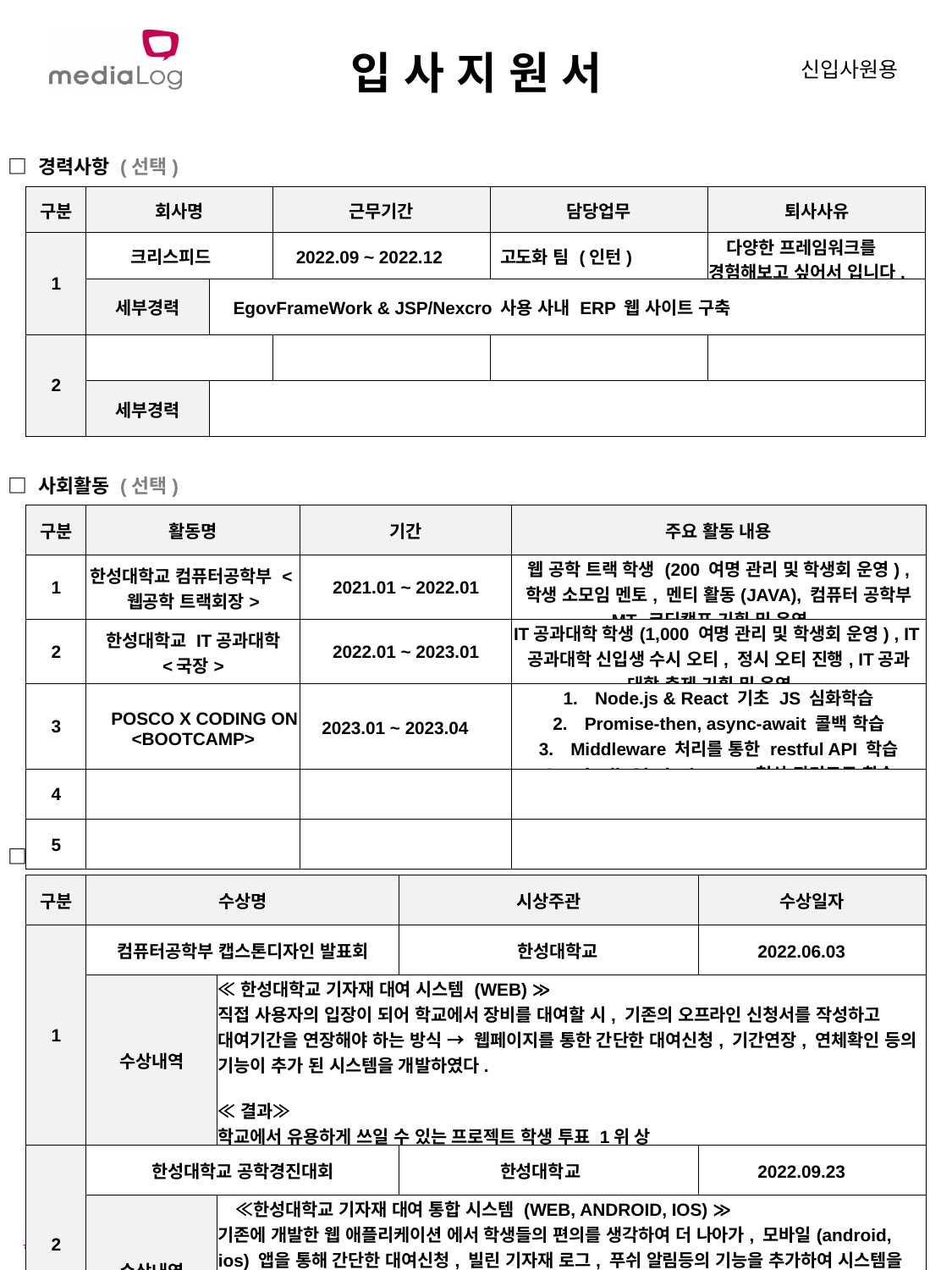

입 사 지 원 서
신입사원용
□ 경력사항 (선택)
| 구분 | 회사명 |  | 근무기간 | 담당업무 | 퇴사사유 |
| --- | --- | --- | --- | --- | --- |
| 1 | 크리스피드 |  | 2022.09 ~ 2022.12 | 고도화 팀 (인턴) | 다양한 프레임워크를 경험해보고 싶어서 입니다. |
|  | 세부경력 | EgovFrameWork & JSP/Nexcro 사용 사내 ERP 웹 사이트 구축 |  |  |  |
| 2 |  |  |  |  |  |
|  | 세부경력 |  |  |  |  |
□ 사회활동 (선택)
| 구분 | 활동명 | 기간 | 주요 활동 내용 |
| --- | --- | --- | --- |
| 1 | 한성대학교 컴퓨터공학부 <웹공학 트랙회장> | 2021.01 ~ 2022.01 | 웹 공학 트랙 학생 (200 여명 관리 및 학생회 운영) , 학생 소모임 멘토, 멘티 활동(JAVA), 컴퓨터 공학부 MT, 코딩캠프 기획 및 운영 |
| 2 | 한성대학교 IT공과대학 <국장> | 2022.01 ~ 2023.01 | IT공과대학 학생(1,000 여명 관리 및 학생회 운영) , IT공과대학 신입생 수시 오티, 정시 오티 진행, IT공과 대학 축제 기획 및 운영 |
| 3 | POSCO X CODING ON <BOOTCAMP> | 2023.01 ~ 2023.04 | Node.js & React 기초 JS 심화학습 Promise-then, async-await 콜백 학습 Middleware 처리를 통한 restful API 학습 git cli, Git desktop -> 형상 관리도구 학습 |
| 4 |  |  |  |
| 5 |  |  |  |
□ 수상내역 (선택)
| 구분 | 수상명 |  | 시상주관 | 수상일자 |
| --- | --- | --- | --- | --- |
| 1 | 컴퓨터공학부 캡스톤디자인 발표회 |  | 한성대학교 | 2022.06.03 |
|  | 수상내역 | ≪한성대학교 기자재 대여 시스템 (WEB) ≫ 직접 사용자의 입장이 되어 학교에서 장비를 대여할 시, 기존의 오프라인 신청서를 작성하고 대여기간을 연장해야 하는 방식 → 웹페이지를 통한 간단한 대여신청, 기간연장, 연체확인 등의 기능이 추가 된 시스템을 개발하였다. ≪결과≫ 학교에서 유용하게 쓰일 수 있는 프로젝트 학생 투표 1위 상 |  |  |
| 2 | 한성대학교 공학경진대회 |  | 한성대학교 | 2022.09.23 |
|  | 수상내역 | ≪한성대학교 기자재 대여 통합 시스템 (WEB, ANDROID, IOS) ≫ 기존에 개발한 웹 애플리케이션 에서 학생들의 편의를 생각하여 더 나아가, 모바일(android, ios) 앱을 통해 간단한 대여신청, 빌린 기자재 로그, 푸쉬 알림등의 기능을 추가하여 시스템을 개발하였다. ≪결과≫ 동상(4위) |  |  |
| 3 |  |  |  |  |
|  | 수상내역 |  |  |  |
* 상기 지원자의 개인정보는 당사 채용에 필요한 업무에만 활용됨을 알려 드립니다.